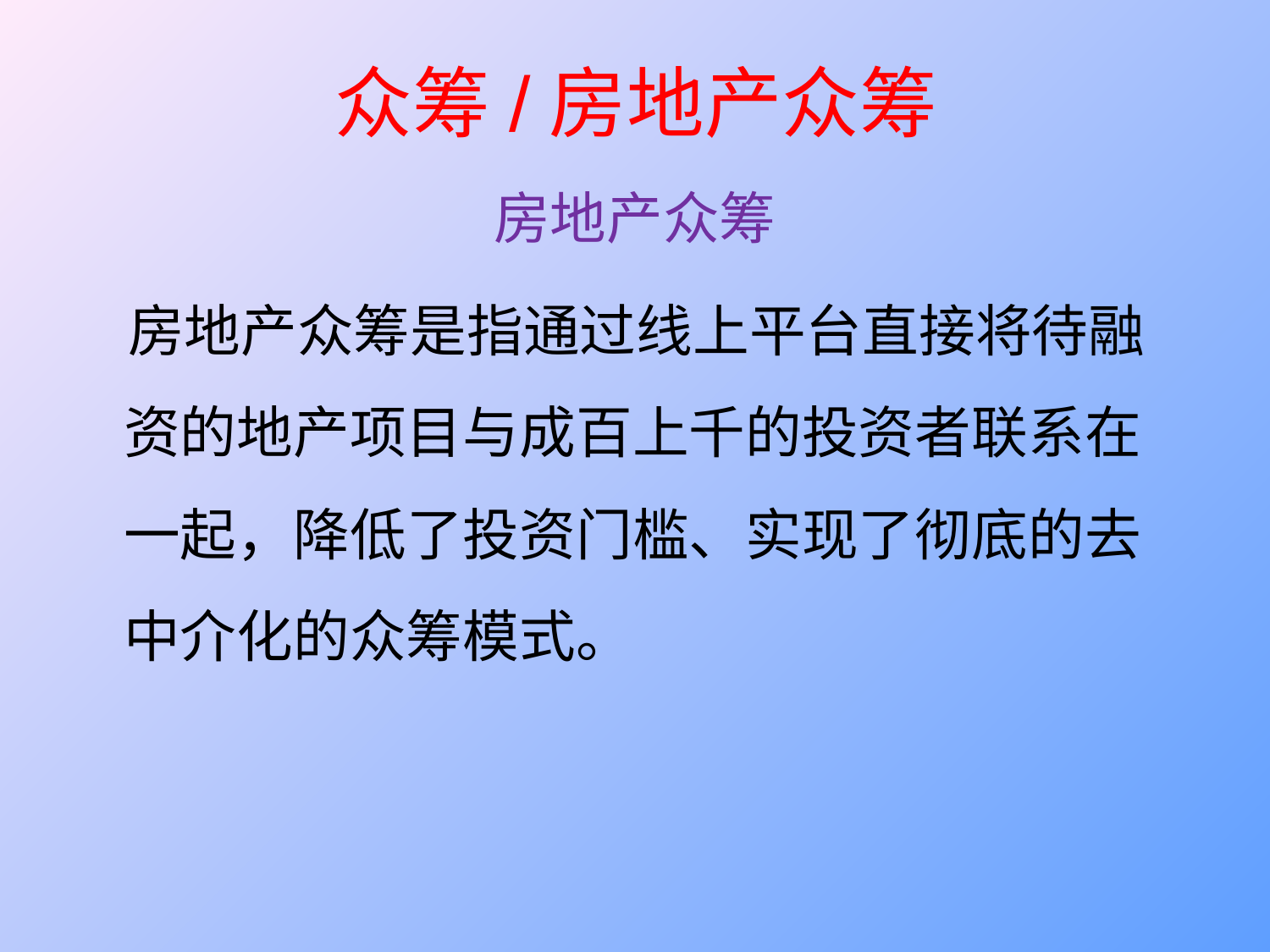

# 众筹/房地产众筹
房地产众筹
   房地产众筹是指通过线上平台直接将待融资的地产项目与成百上千的投资者联系在一起，降低了投资门槛、实现了彻底的去中介化的众筹模式。